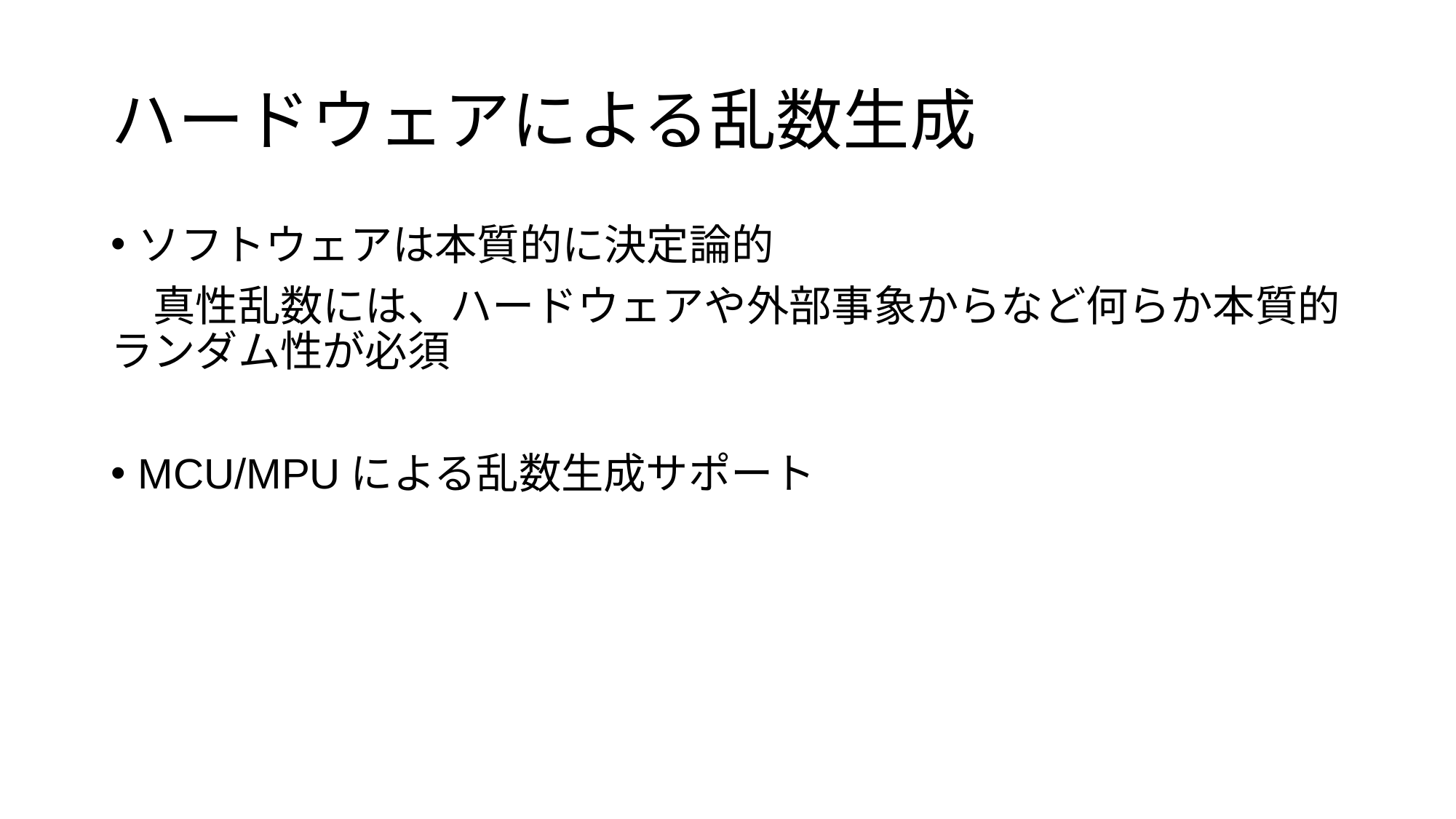

# ハードウェアによる乱数生成
ソフトウェアは本質的に決定論的
　真性乱数には、ハードウェアや外部事象からなど何らか本質的ランダム性が必須

MCU/MPUによる乱数生成サポート